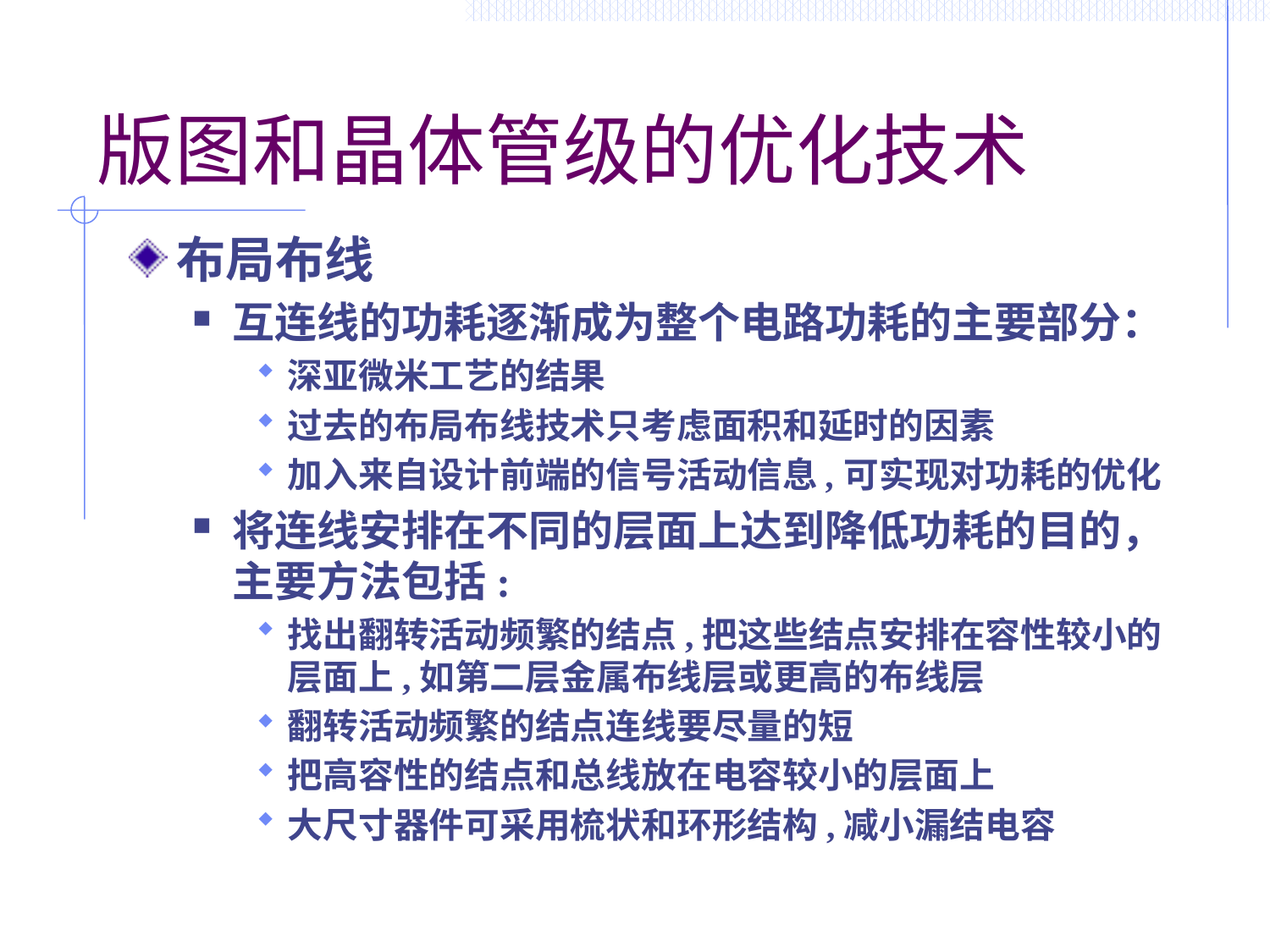

# 版图和晶体管级的优化技术
布局布线
互连线的功耗逐渐成为整个电路功耗的主要部分：
深亚微米工艺的结果
过去的布局布线技术只考虑面积和延时的因素
加入来自设计前端的信号活动信息,可实现对功耗的优化
将连线安排在不同的层面上达到降低功耗的目的，主要方法包括:
找出翻转活动频繁的结点,把这些结点安排在容性较小的层面上,如第二层金属布线层或更高的布线层
翻转活动频繁的结点连线要尽量的短
把高容性的结点和总线放在电容较小的层面上
大尺寸器件可采用梳状和环形结构,减小漏结电容